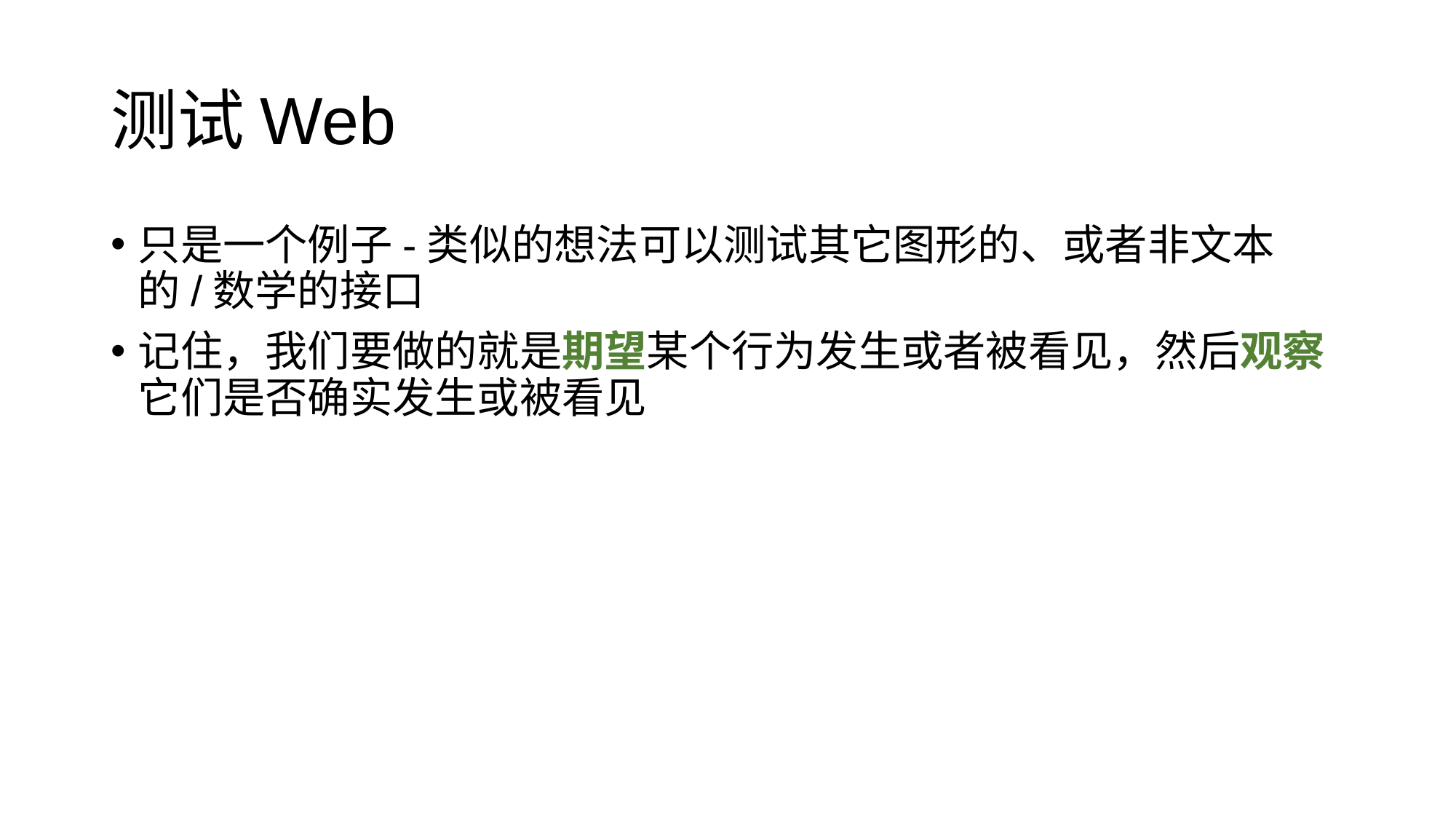

# 测试Web
只是一个例子-类似的想法可以测试其它图形的、或者非文本的/数学的接口
记住，我们要做的就是期望某个行为发生或者被看见，然后观察它们是否确实发生或被看见